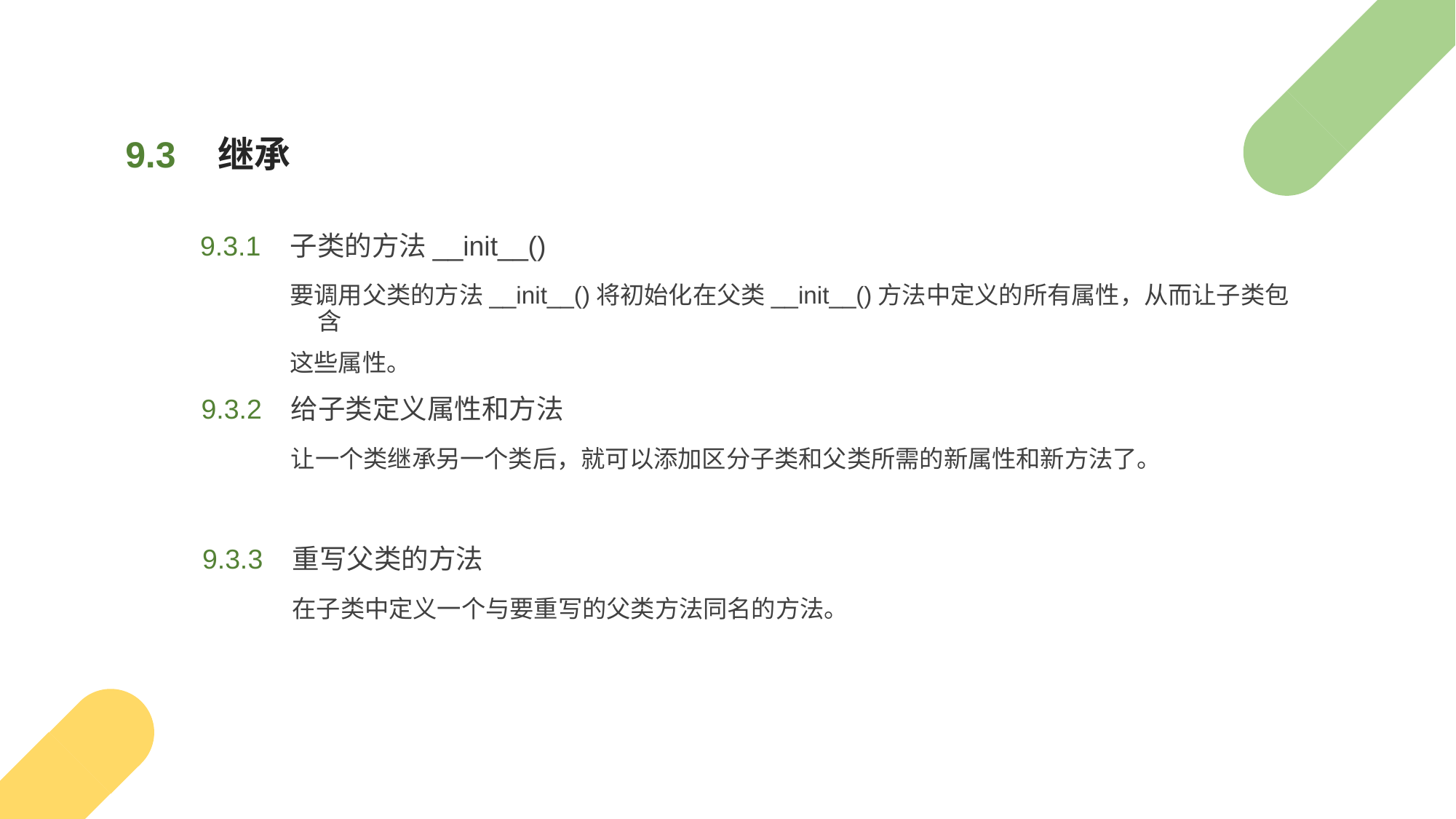

继承
9.3
子类的方法__init__()
9.3.1
要调用父类的方法__init__()将初始化在父类__init__()方法中定义的所有属性，从而让子类包含
这些属性。
给子类定义属性和方法
9.3.2
让一个类继承另一个类后，就可以添加区分子类和父类所需的新属性和新方法了。
重写父类的方法
9.3.3
在子类中定义一个与要重写的父类方法同名的方法。